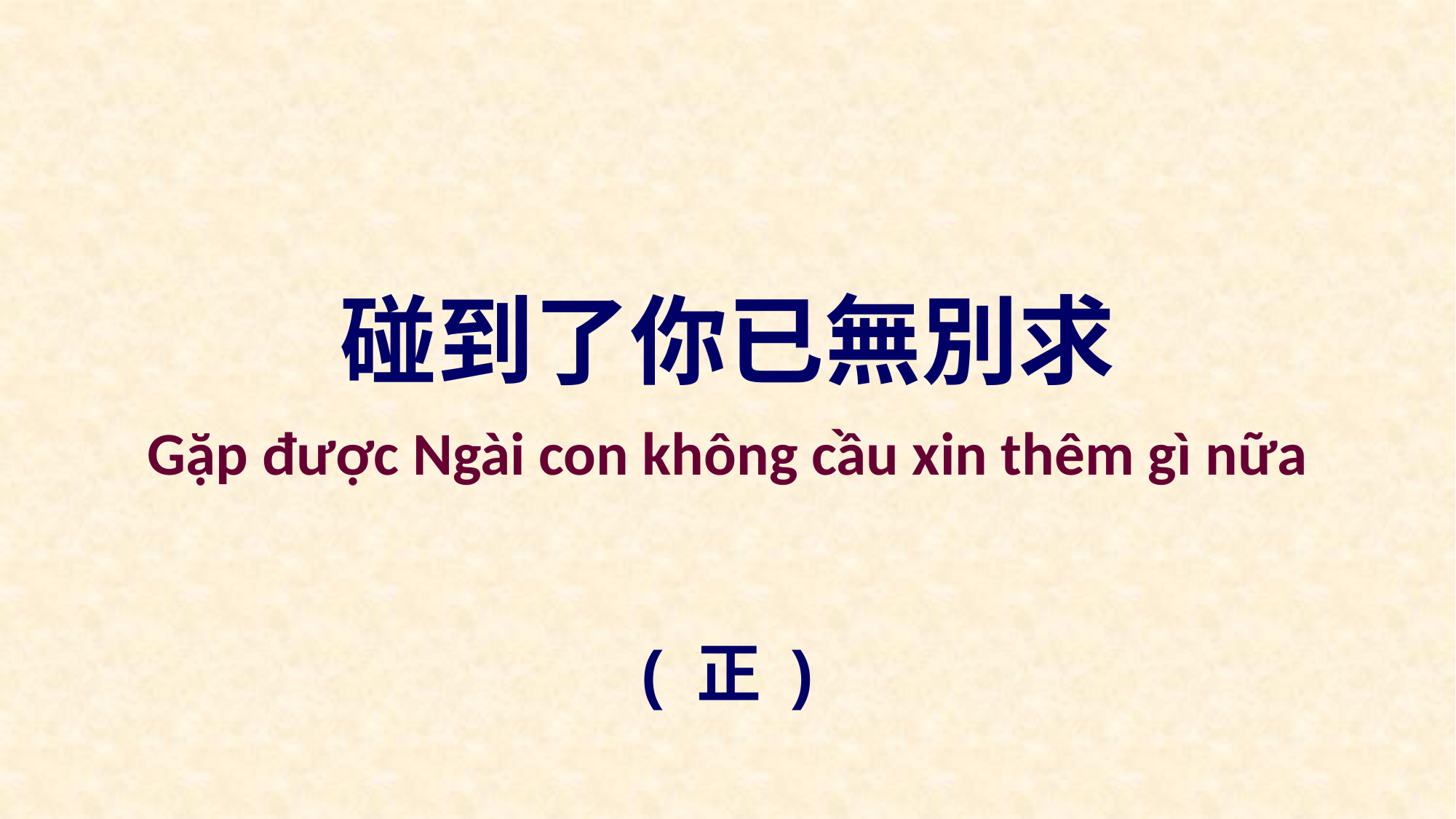

碰到了你已無別求
Gặp được Ngài con không cầu xin thêm gì nữa
( 正 )